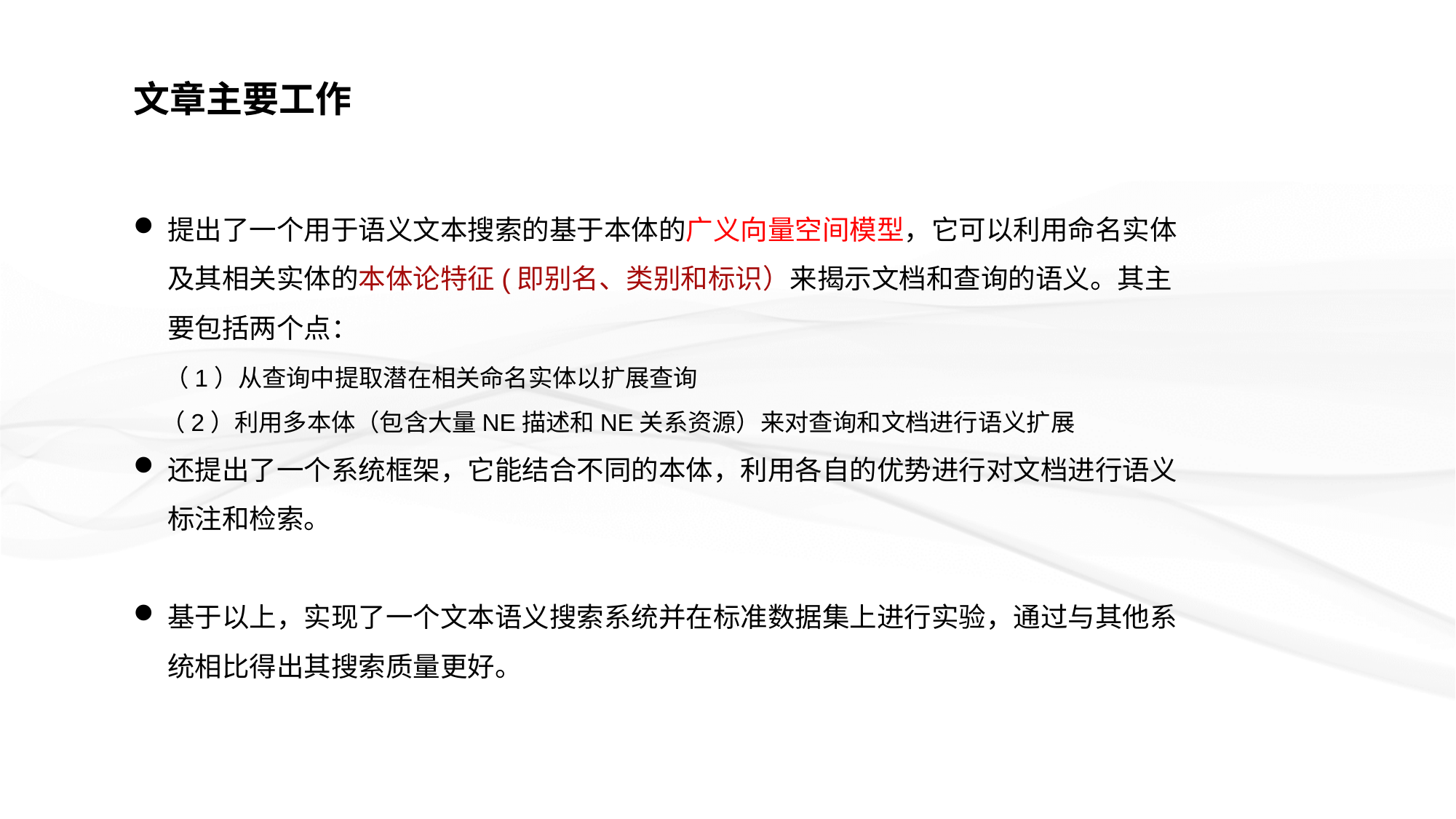

文章主要工作

提出了一个用于语义文本搜索的基于本体的广义向量空间模型，它可以利用命名实体及其相关实体的本体论特征(即别名、类别和标识）来揭示文档和查询的语义。其主要包括两个点：
    （1）从查询中提取潜在相关命名实体以扩展查询
    （2）利用多本体（包含大量NE描述和NE关系资源）来对查询和文档进行语义扩展
还提出了一个系统框架，它能结合不同的本体，利用各自的优势进行对文档进行语义标注和检索。

基于以上，实现了一个文本语义搜索系统并在标准数据集上进行实验，通过与其他系统相比得出其搜索质量更好。